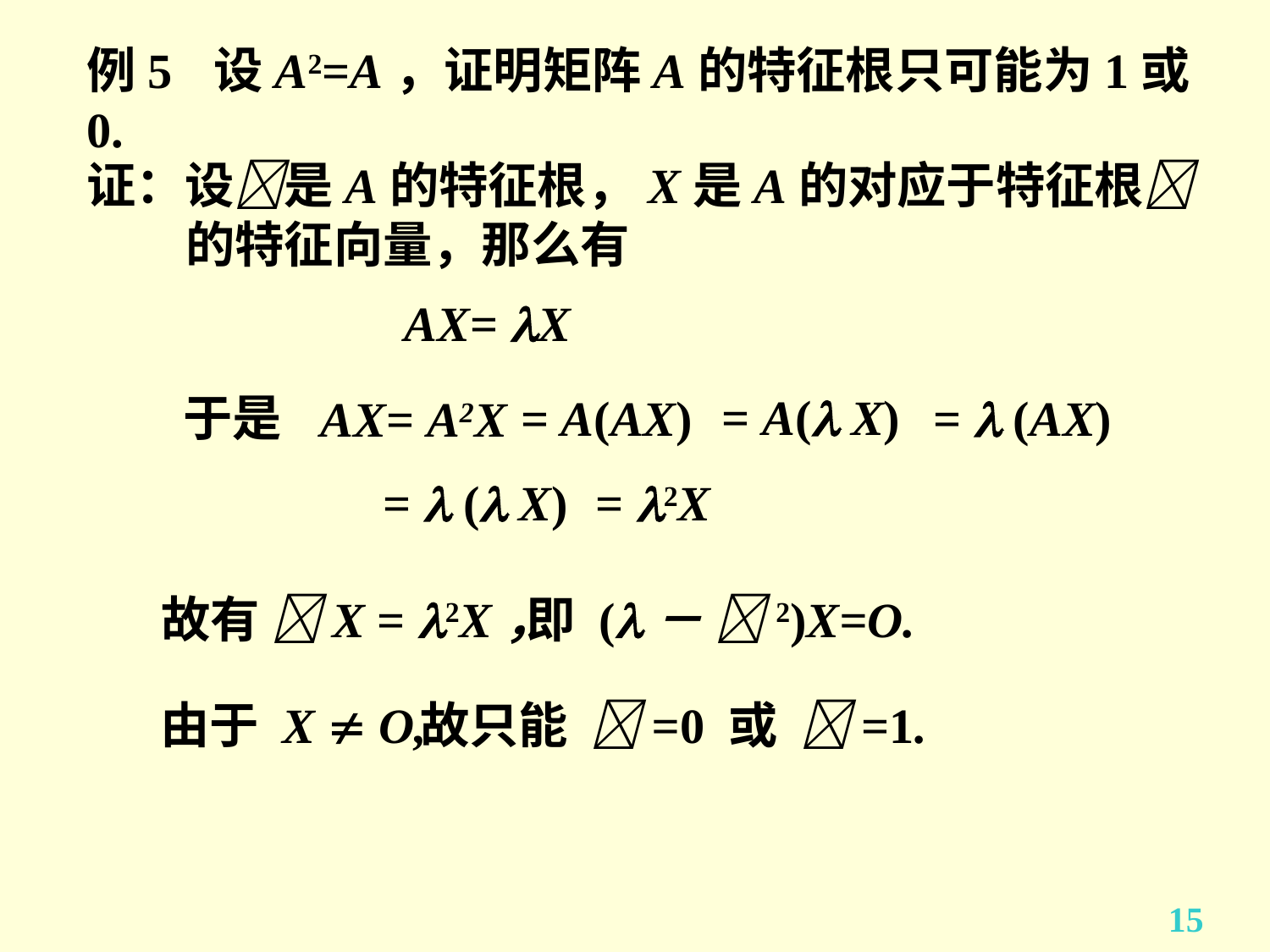

# 例5 	设A2=A，证明矩阵A的特征根只可能为1或0.
证：设λ是A的特征根，X是A的对应于特征根λ的特征向量，那么有
AX= λX
= A(λ X)
于是
= A(AX)
= λ (AX)
AX= A2X
= λ (λ X)
= λ2X
故有 λX = λ2X，
即 (λ－ λ2)X=O.
由于 X ≠ O,
故只能  λ=0 或  λ=1.